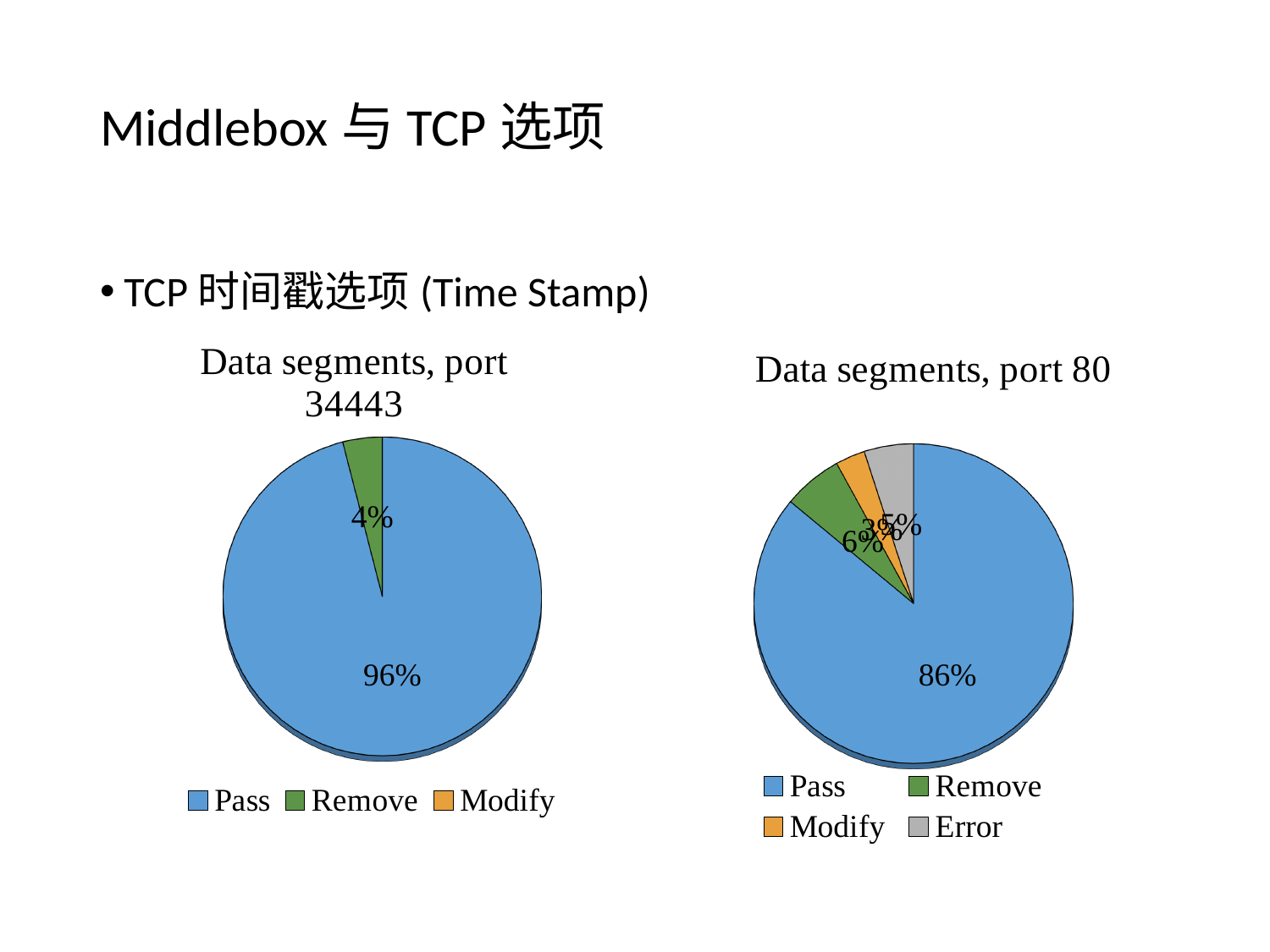

# Middlebox与TCP选项
TCP时间戳选项(Time Stamp)

[unsupported chart]

[unsupported chart]

62